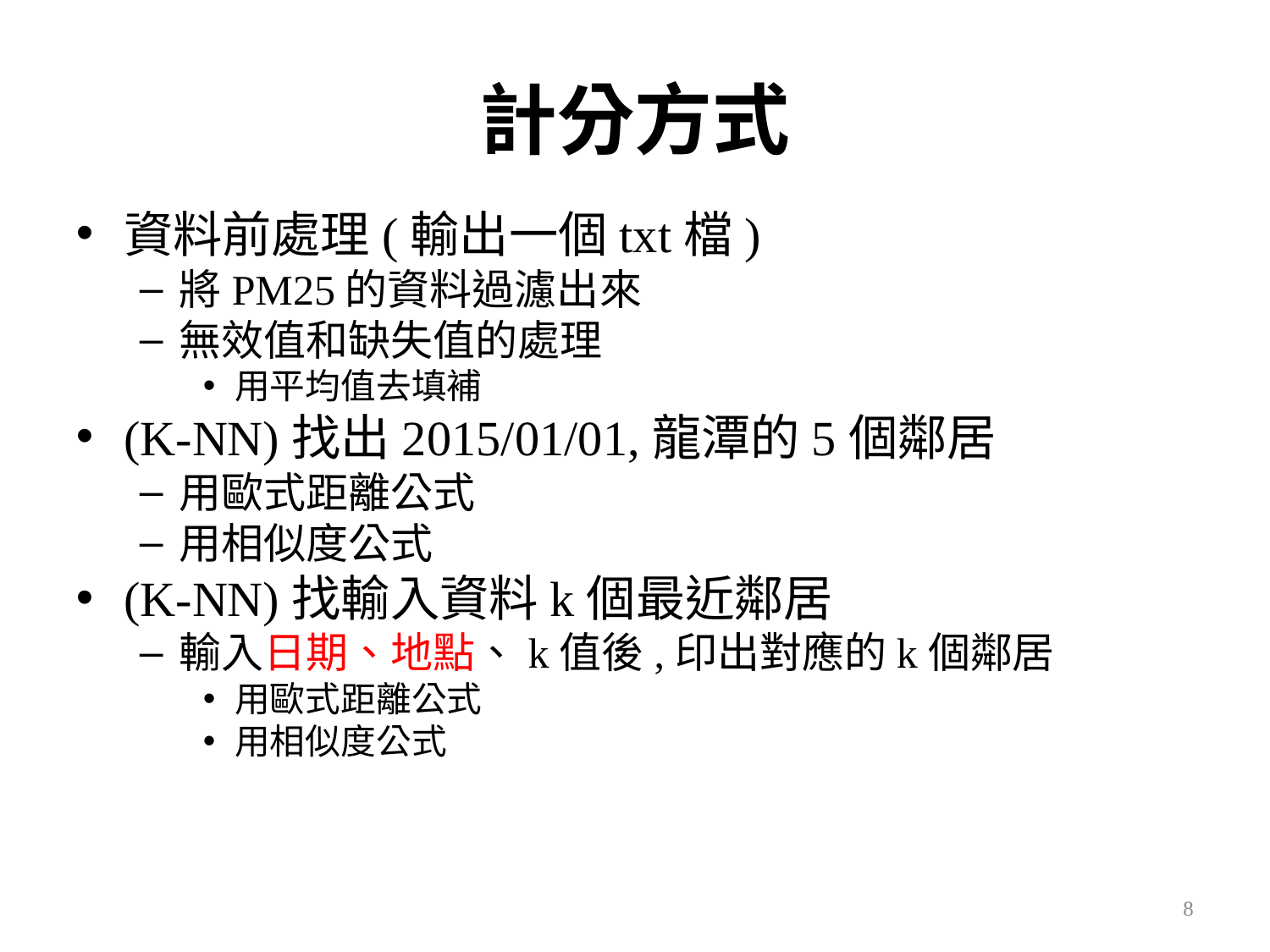

計分方式
資料前處理(輸出一個txt檔)
將PM25的資料過濾出來
無效值和缺失值的處理
用平均值去填補
(K-NN)找出2015/01/01,龍潭的5個鄰居
用歐式距離公式
用相似度公式
(K-NN)找輸入資料k個最近鄰居
輸入日期、地點、k值後,印出對應的k個鄰居
用歐式距離公式
用相似度公式
8